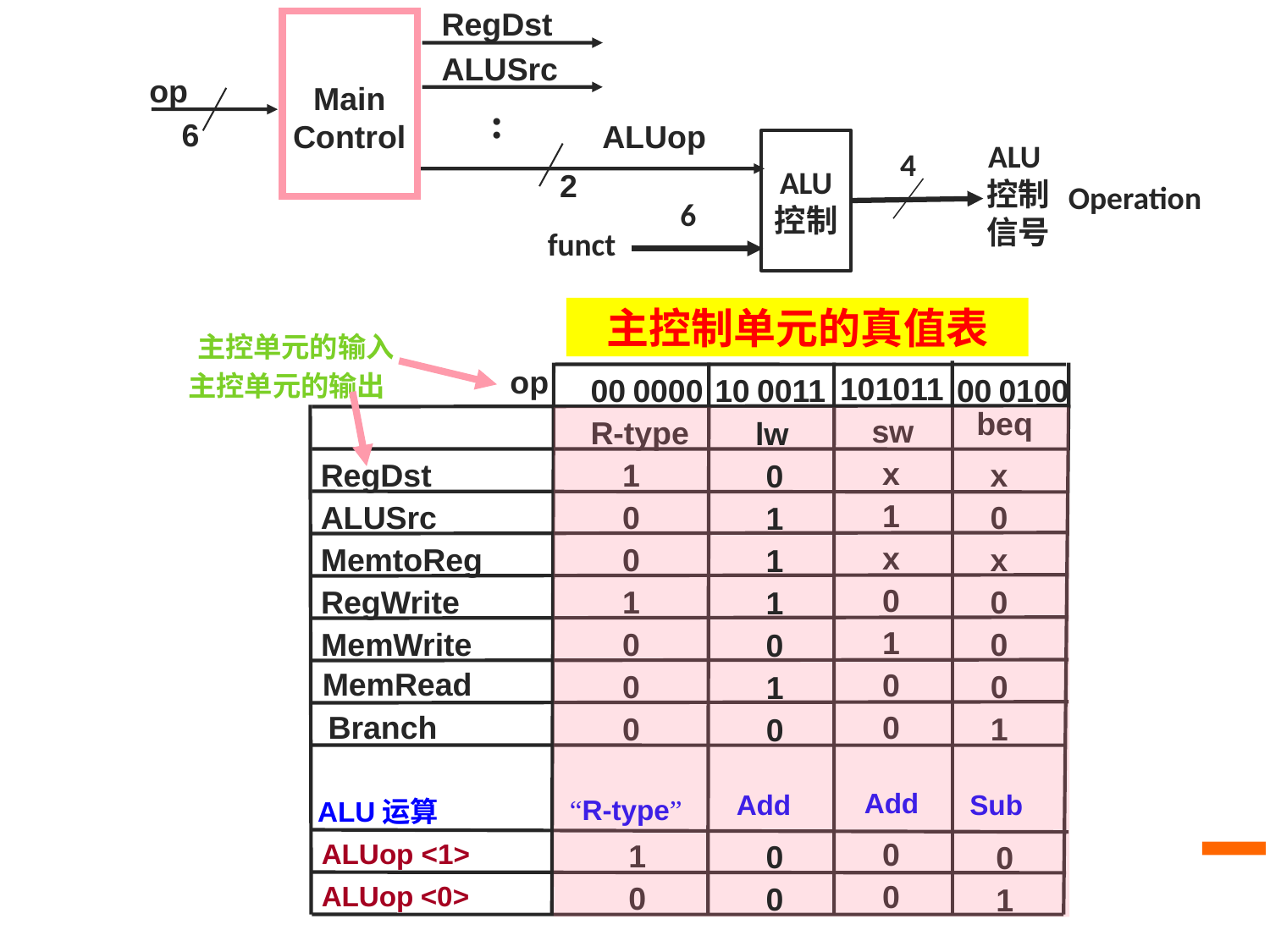

RegDst

ALUSrc
op
Main
Control

:

6
ALUop
4
ALU
控制

ALU控制信号
2

6
funct
Operation
主控制单元的真值表
主控单元的输入

op

主控单元的输出

101011

00 0000
10 0011
00 0100
beq

sw
R-type

lw
x
RegDst

1
x
0
1

ALUSrc
0
0
1

x
MemtoReg
0
x
1

0
RegWrite
1
0
1

1
MemWrite
0
0
0
MemRead
0

0
0
1

Branch
0
0
1
0

Add
Sub
Add
“R-type”
ALU运算
0

ALUop <1>
1
0
0
0

ALUop <0>
0
0
1